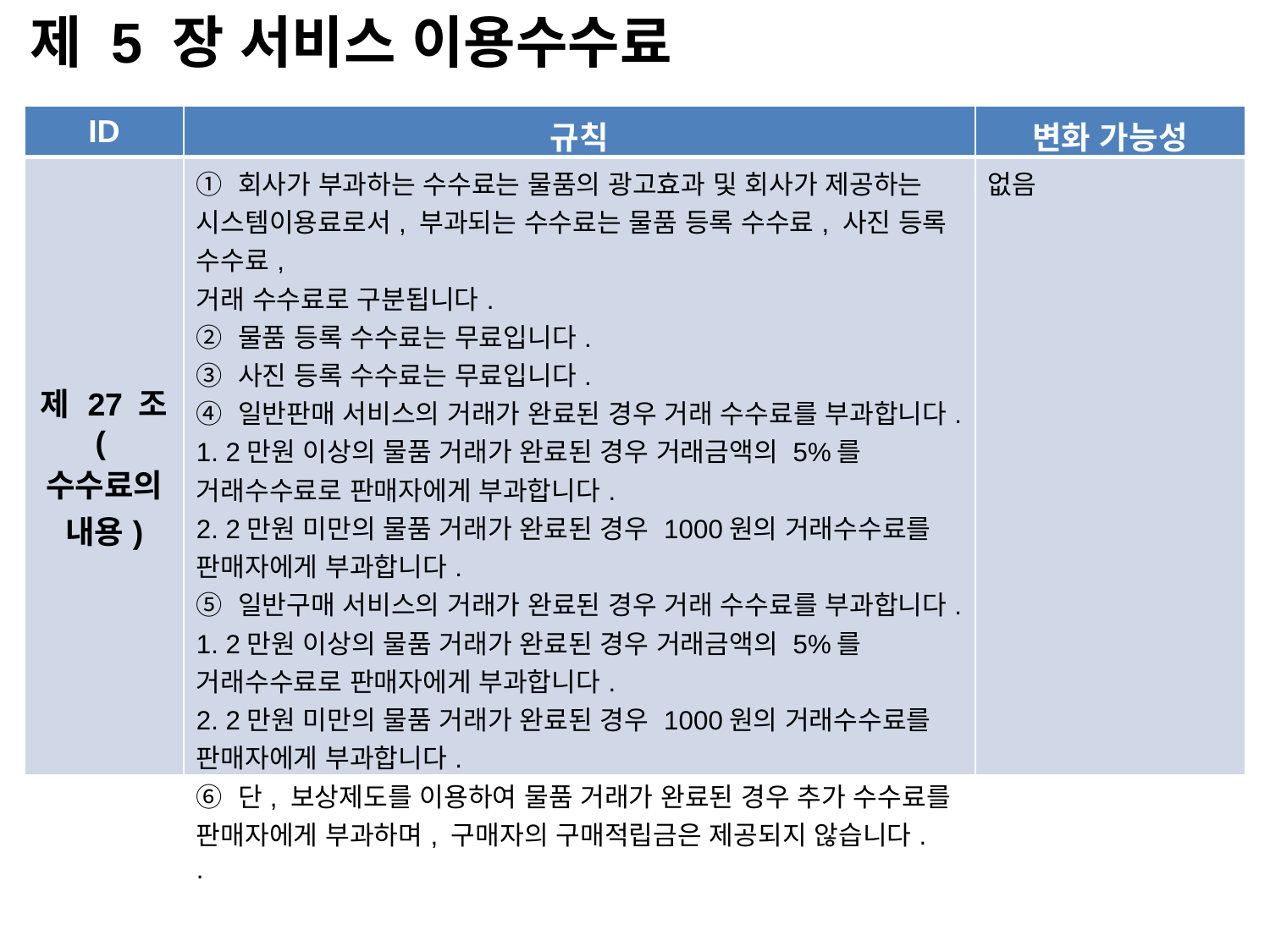

제 5 장 서비스 이용수수료
| ID | 규칙 | 변화 가능성 |
| --- | --- | --- |
| 제 27 조 (수수료의 내용) | ① 회사가 부과하는 수수료는 물품의 광고효과 및 회사가 제공하는 시스템이용료로서, 부과되는 수수료는 물품 등록 수수료, 사진 등록 수수료, 거래 수수료로 구분됩니다. ② 물품 등록 수수료는 무료입니다. ③ 사진 등록 수수료는 무료입니다. ④ 일반판매 서비스의 거래가 완료된 경우 거래 수수료를 부과합니다. 1. 2만원 이상의 물품 거래가 완료된 경우 거래금액의 5%를 거래수수료로 판매자에게 부과합니다. 2. 2만원 미만의 물품 거래가 완료된 경우 1000원의 거래수수료를 판매자에게 부과합니다. ⑤ 일반구매 서비스의 거래가 완료된 경우 거래 수수료를 부과합니다. 1. 2만원 이상의 물품 거래가 완료된 경우 거래금액의 5%를 거래수수료로 판매자에게 부과합니다. 2. 2만원 미만의 물품 거래가 완료된 경우 1000원의 거래수수료를 판매자에게 부과합니다. ⑥ 단, 보상제도를 이용하여 물품 거래가 완료된 경우 추가 수수료를 판매자에게 부과하며, 구매자의 구매적립금은 제공되지 않습니다. . | 없음 |